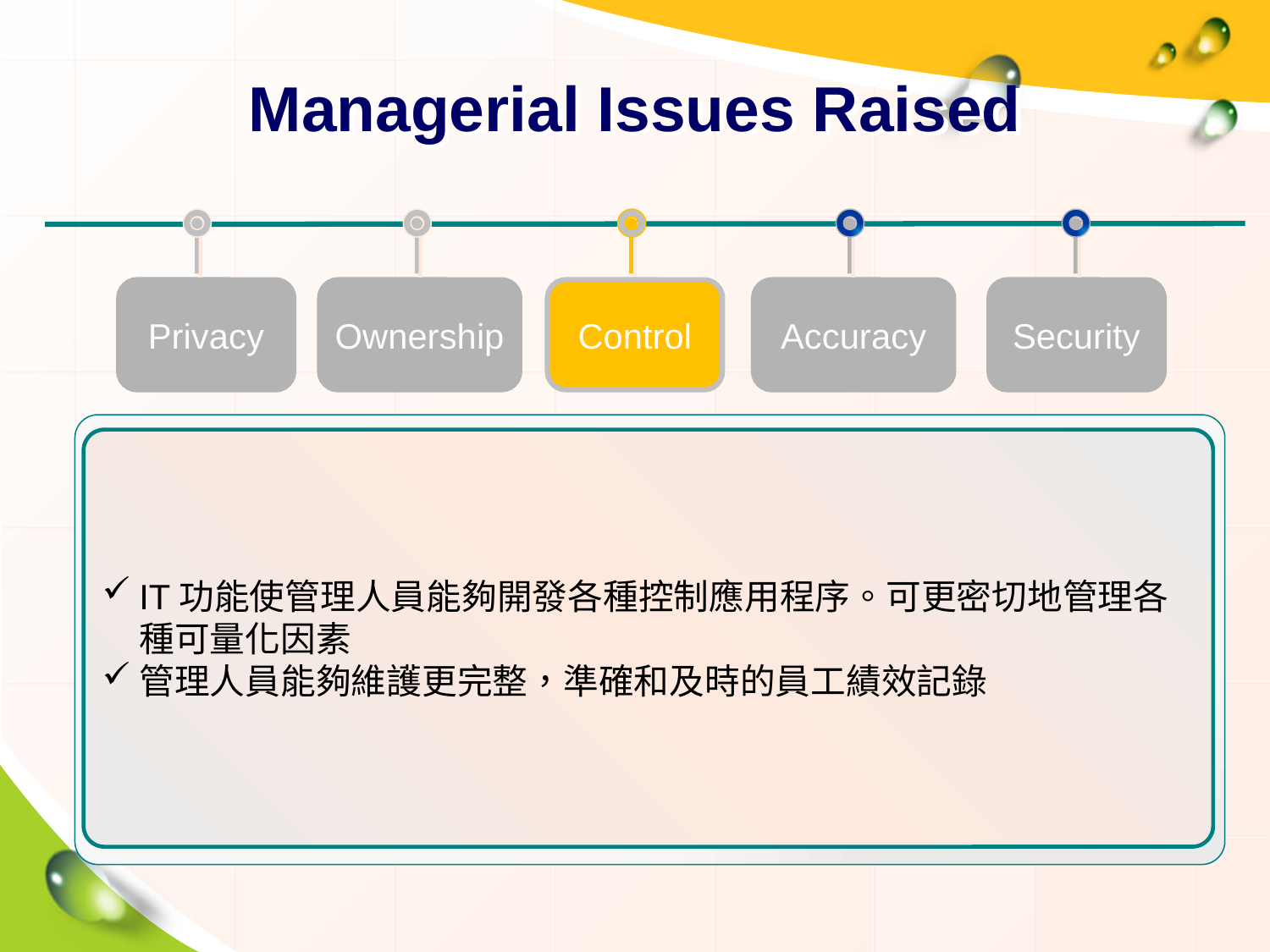

# Managerial Issues Raised

Accuracy
Security
Privacy
Ownership
Control

IT功能使管理人員能夠開發各種控制應用程序。可更密切地管理各種可量化因素
管理人員能夠維護更完整，準確和及時的員工績效記錄